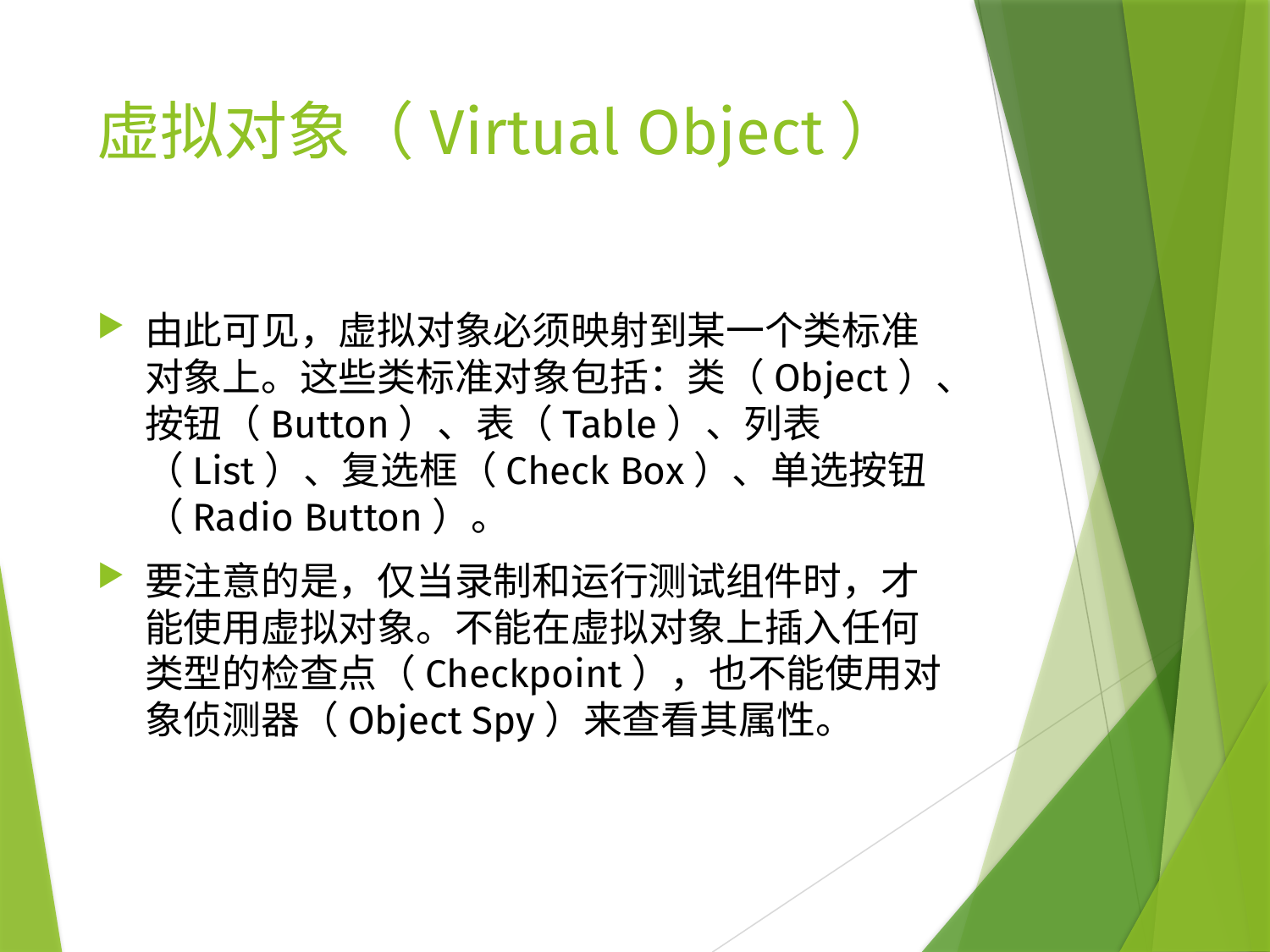

# 虚拟对象（Virtual Object）
由此可见，虚拟对象必须映射到某一个类标准对象上。这些类标准对象包括：类（Object）、按钮（Button）、表（Table）、列表（List）、复选框（Check Box）、单选按钮（Radio Button）。
要注意的是，仅当录制和运行测试组件时，才能使用虚拟对象。不能在虚拟对象上插入任何类型的检查点（Checkpoint），也不能使用对象侦测器（Object Spy）来查看其属性。